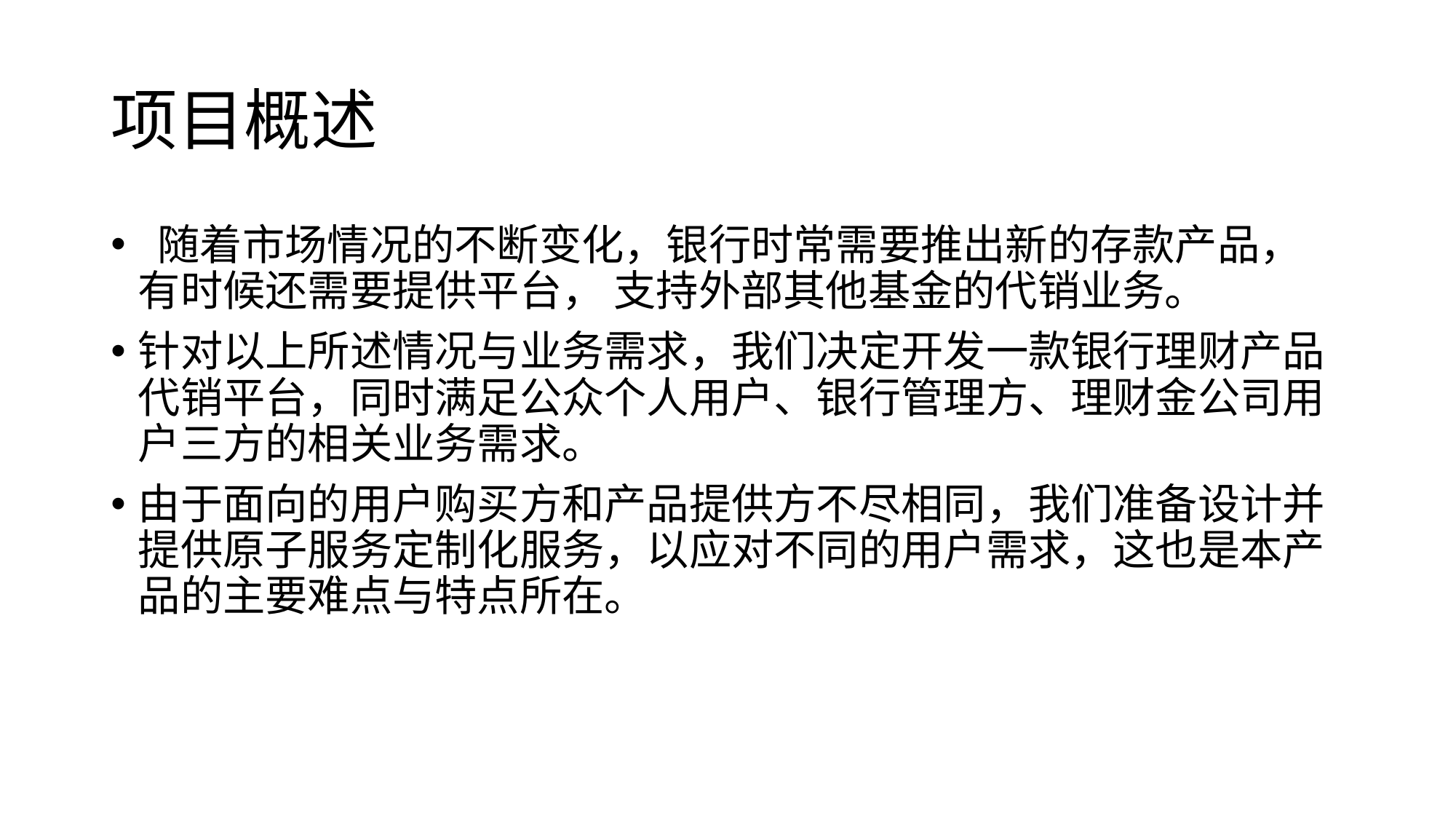

# 项目概述
 随着市场情况的不断变化，银行时常需要推出新的存款产品，有时候还需要提供平台， 支持外部其他基金的代销业务。
针对以上所述情况与业务需求，我们决定开发一款银行理财产品代销平台，同时满足公众个人用户、银行管理方、理财金公司用户三方的相关业务需求。
由于面向的用户购买方和产品提供方不尽相同，我们准备设计并提供原子服务定制化服务，以应对不同的用户需求，这也是本产品的主要难点与特点所在。